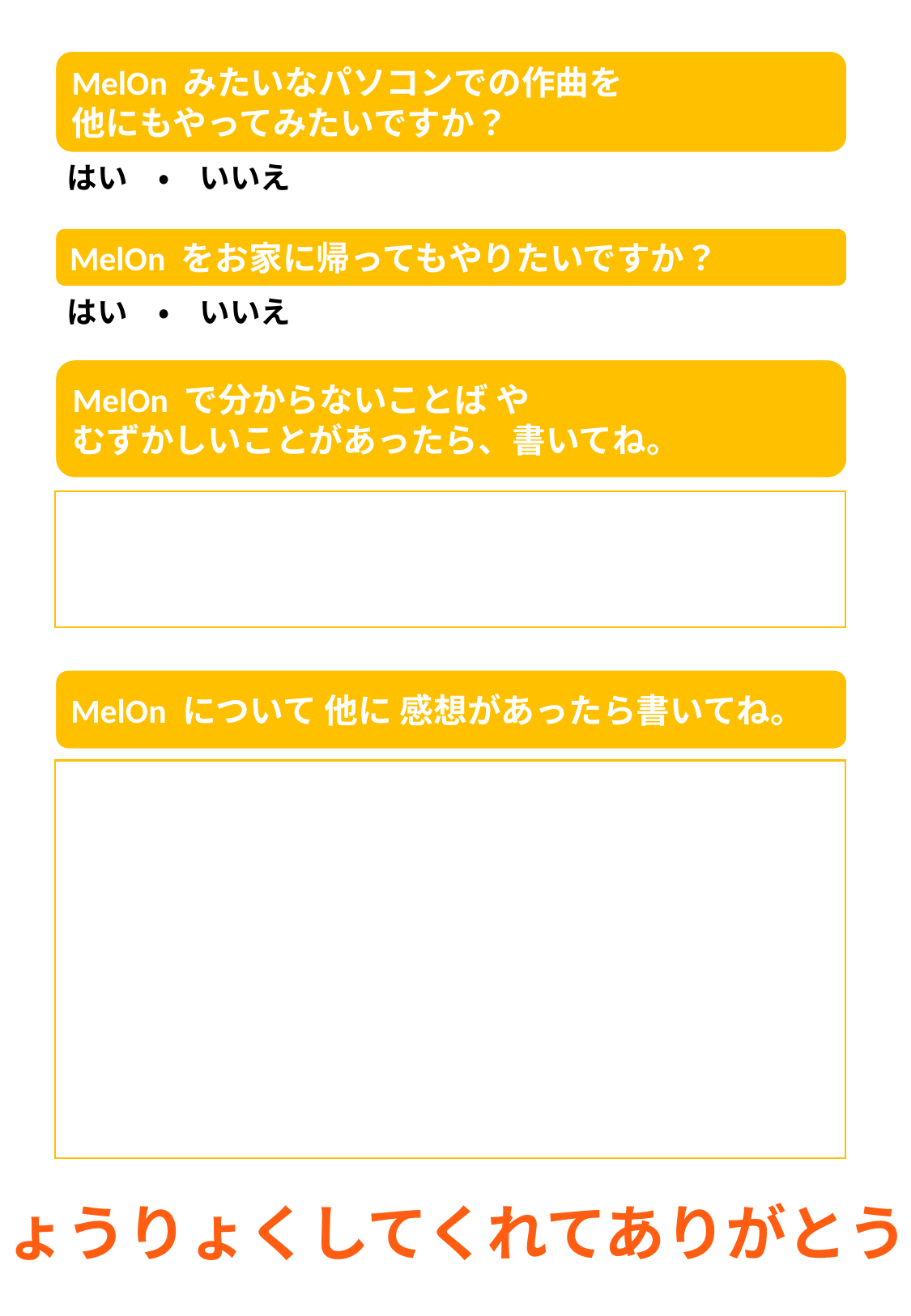

MelOn みたいなパソコンでの作曲を
他にもやってみたいですか？
はい　・　いいえ
MelOn をお家に帰ってもやりたいですか？
はい　・　いいえ
MelOn で分からないことば や
むずかしいことがあったら、書いてね。

MelOn について 他に 感想があったら書いてね。

きょうりょくしてくれてありがとう！